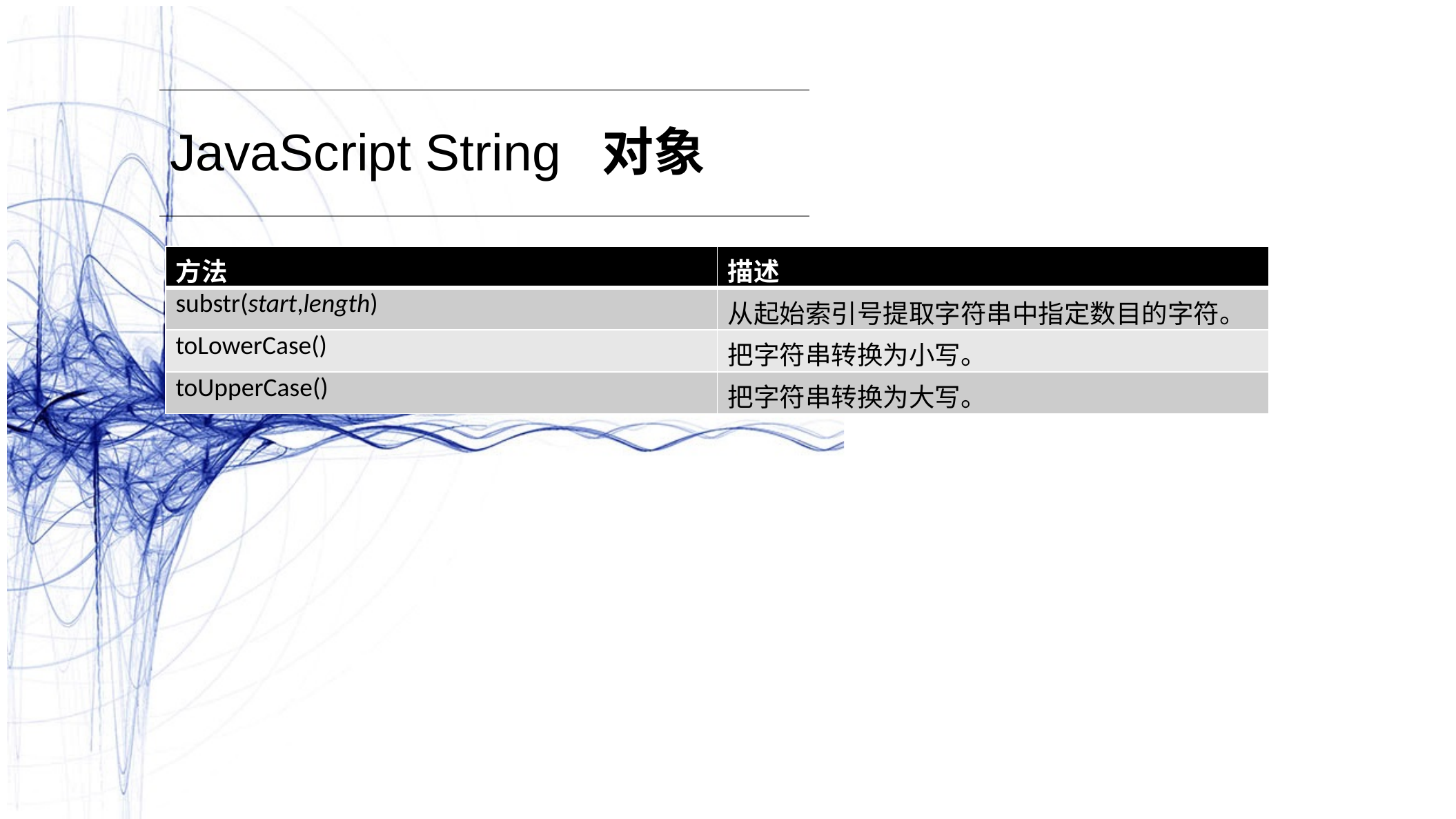

JavaScript String  对象

| 方法 | 描述 |
| --- | --- |
| substr(start,length) | 从起始索引号提取字符串中指定数目的字符。 |
| toLowerCase() | 把字符串转换为小写。 |
| toUpperCase() | 把字符串转换为大写。 |